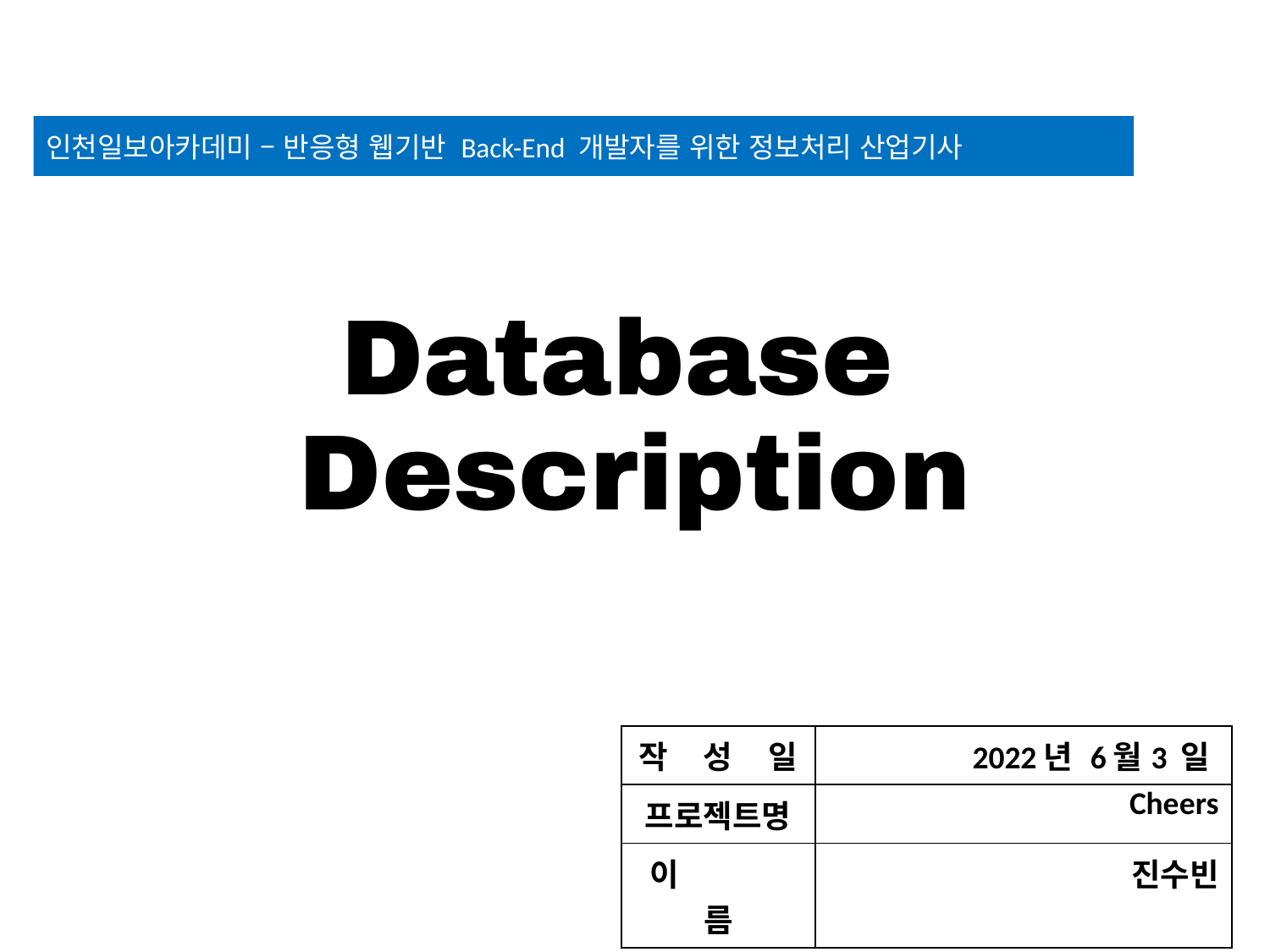

# Database  Description
| 작 성 일 | 2022년 6월3 일 |
| --- | --- |
| 프로젝트명 | Cheers |
| 이 름 | 진수빈 |